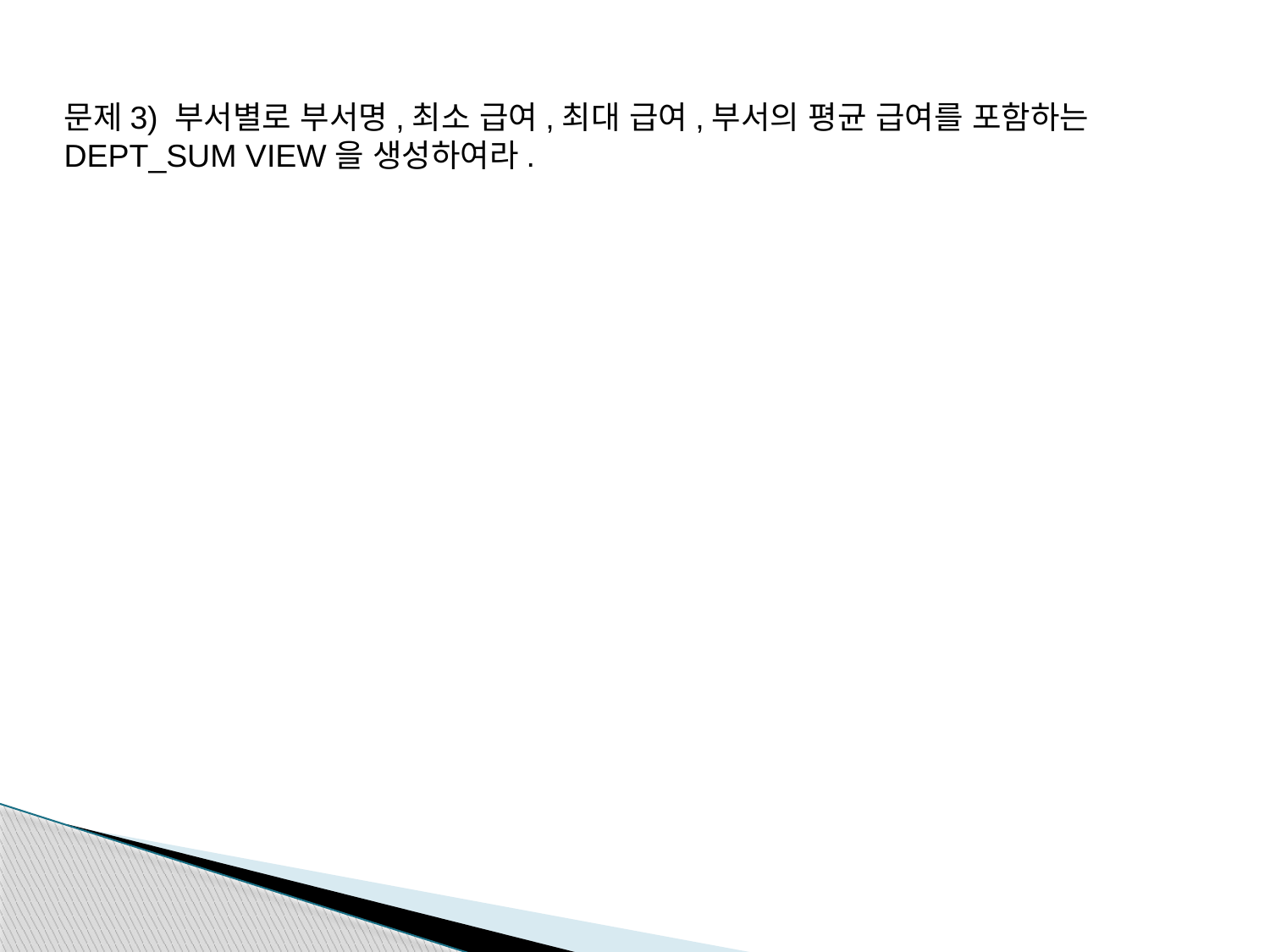

문제3) 부서별로 부서명,최소 급여,최대 급여,부서의 평균 급여를 포함하는 DEPT_SUM VIEW을 생성하여라.